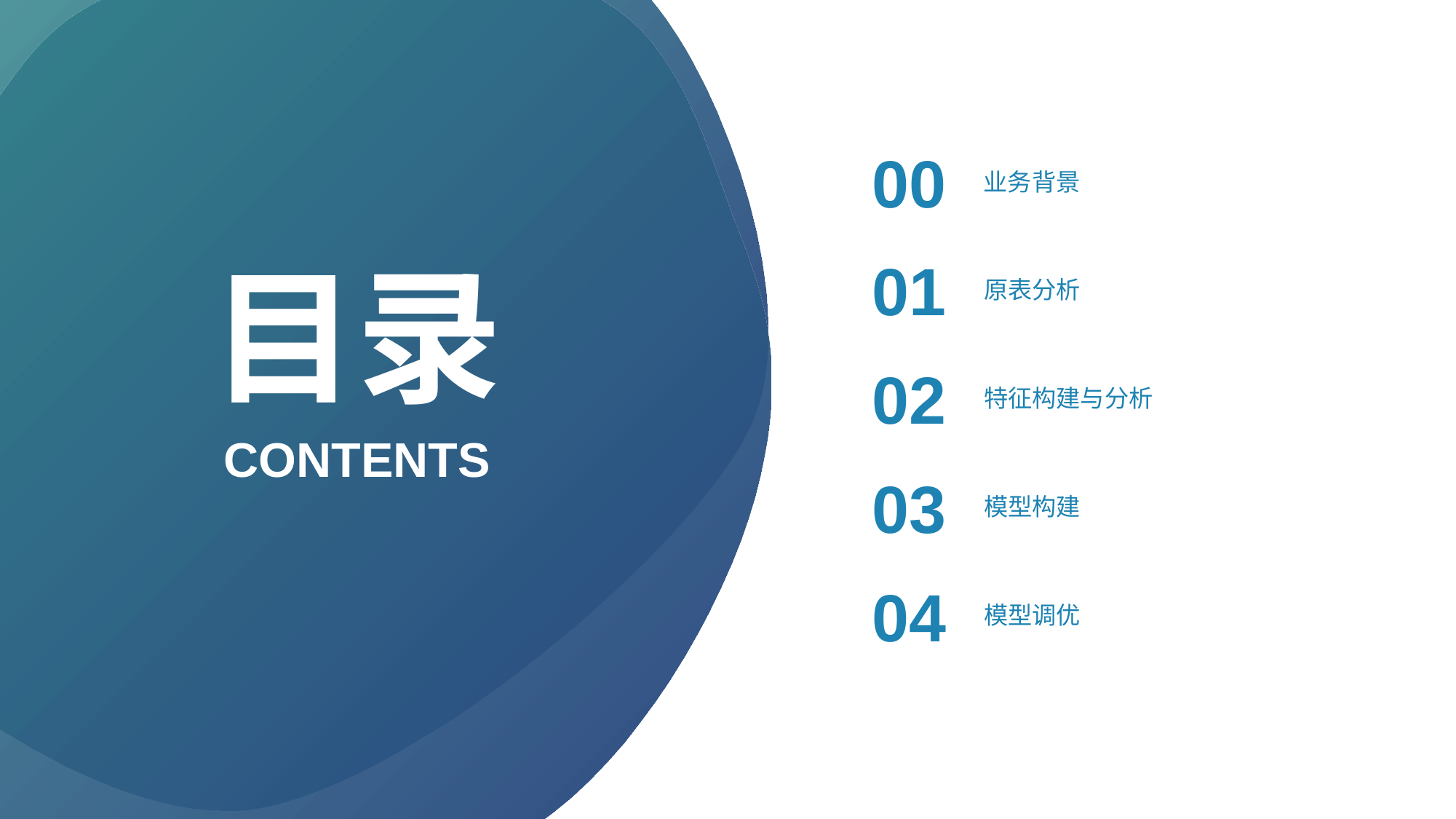

00
业务背景
目录
01
原表分析
02
特征构建与分析
CONTENTS
03
模型构建
04
模型调优